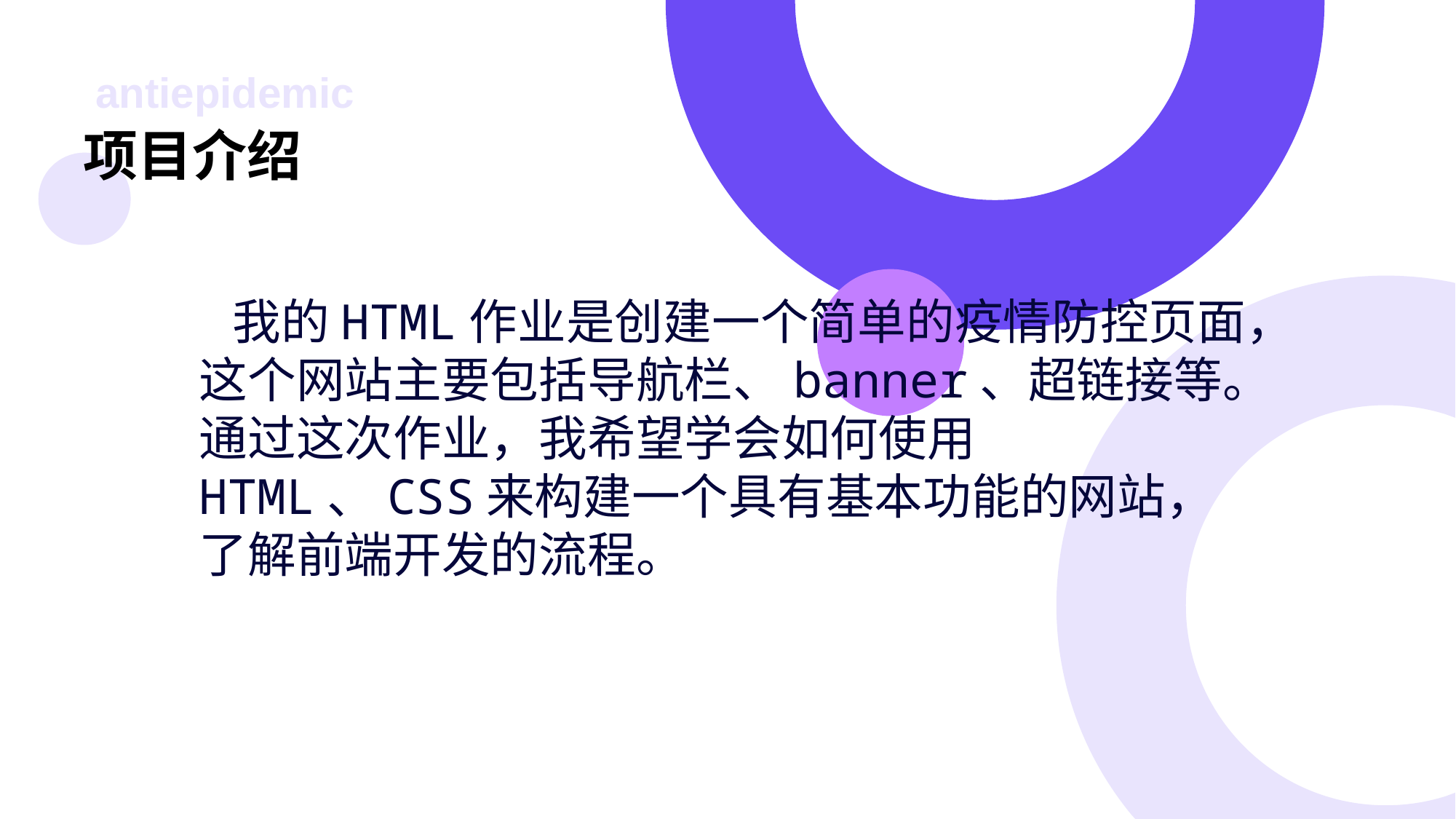

项目介绍

# antiepidemic
  我的HTML作业是创建一个简单的疫情防控页面，
这个网站主要包括导航栏、banner、超链接等。通过这次作业，我希望学会如何使用HTML、CSS来构建一个具有基本功能的网站，了解前端开发的流程。